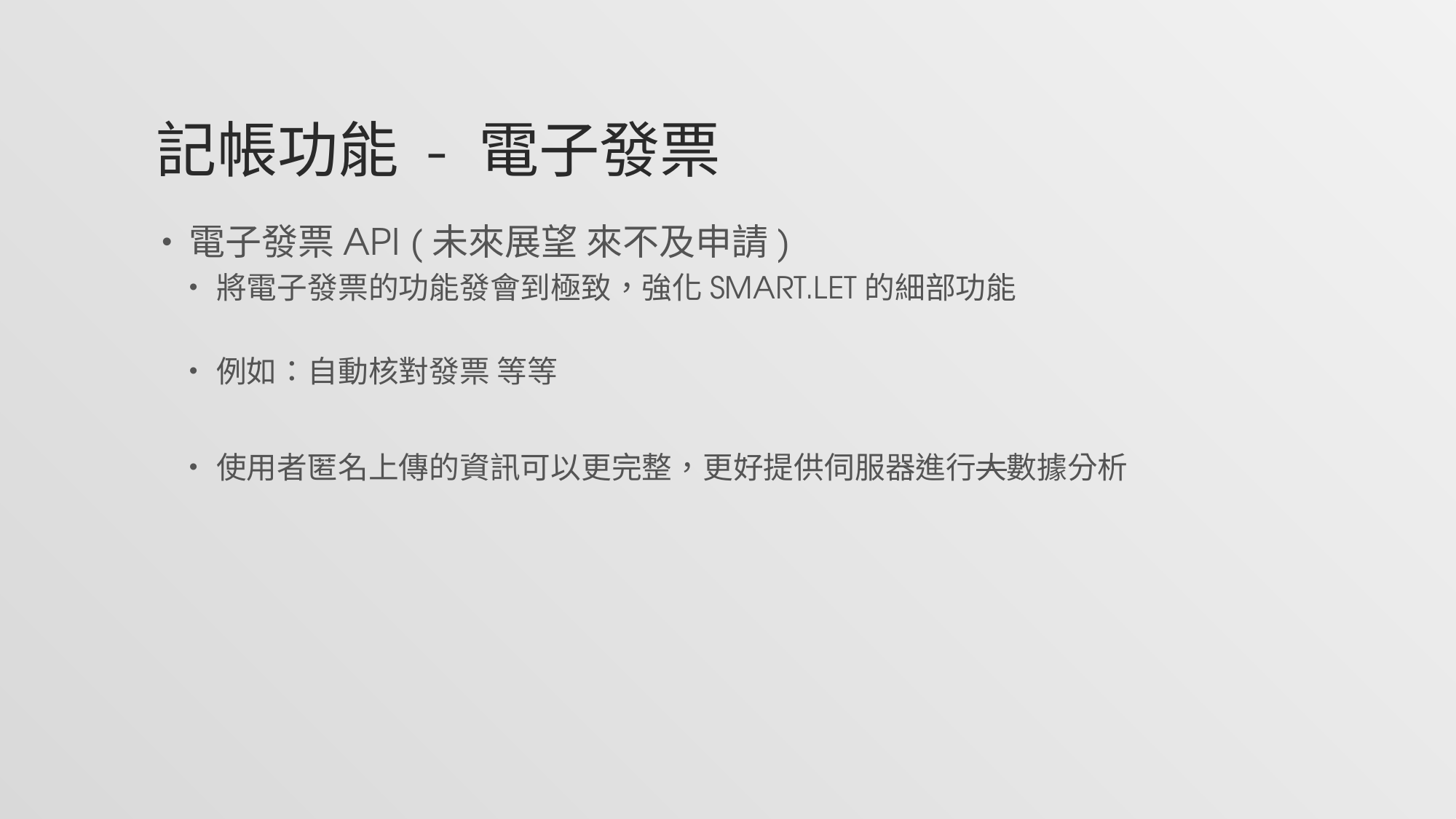

# 記帳功能 - 電子發票
電子發票API (未來展望 來不及申請)
將電子發票的功能發會到極致，強化SMART.LET的細部功能

例如：自動核對發票 等等

使用者匿名上傳的資訊可以更完整，更好提供伺服器進行大數據分析